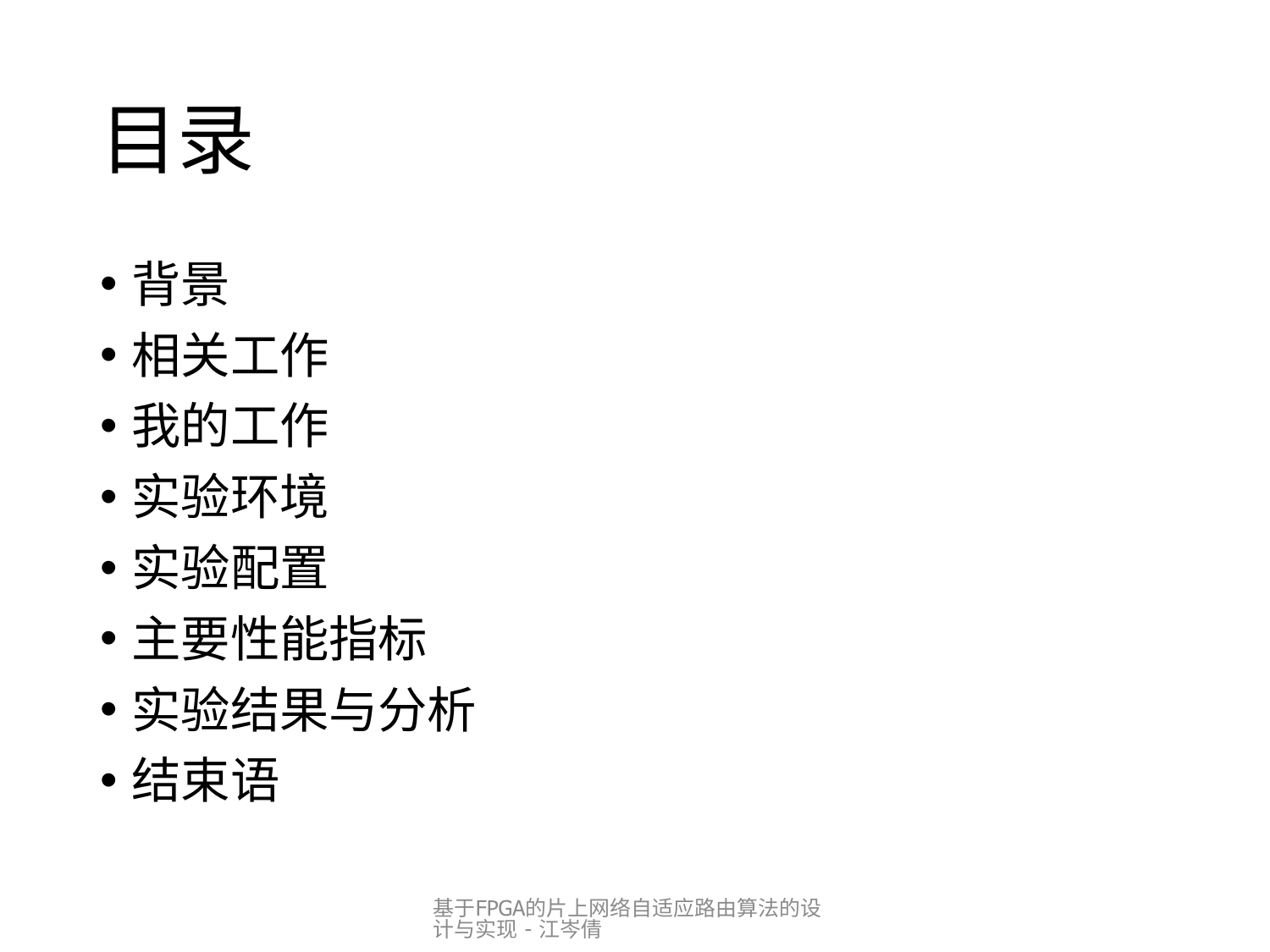

# 目录
背景
相关工作
我的工作
实验环境
实验配置
主要性能指标
实验结果与分析
结束语
基于FPGA的片上网络自适应路由算法的设计与实现 - 江岑倩
2